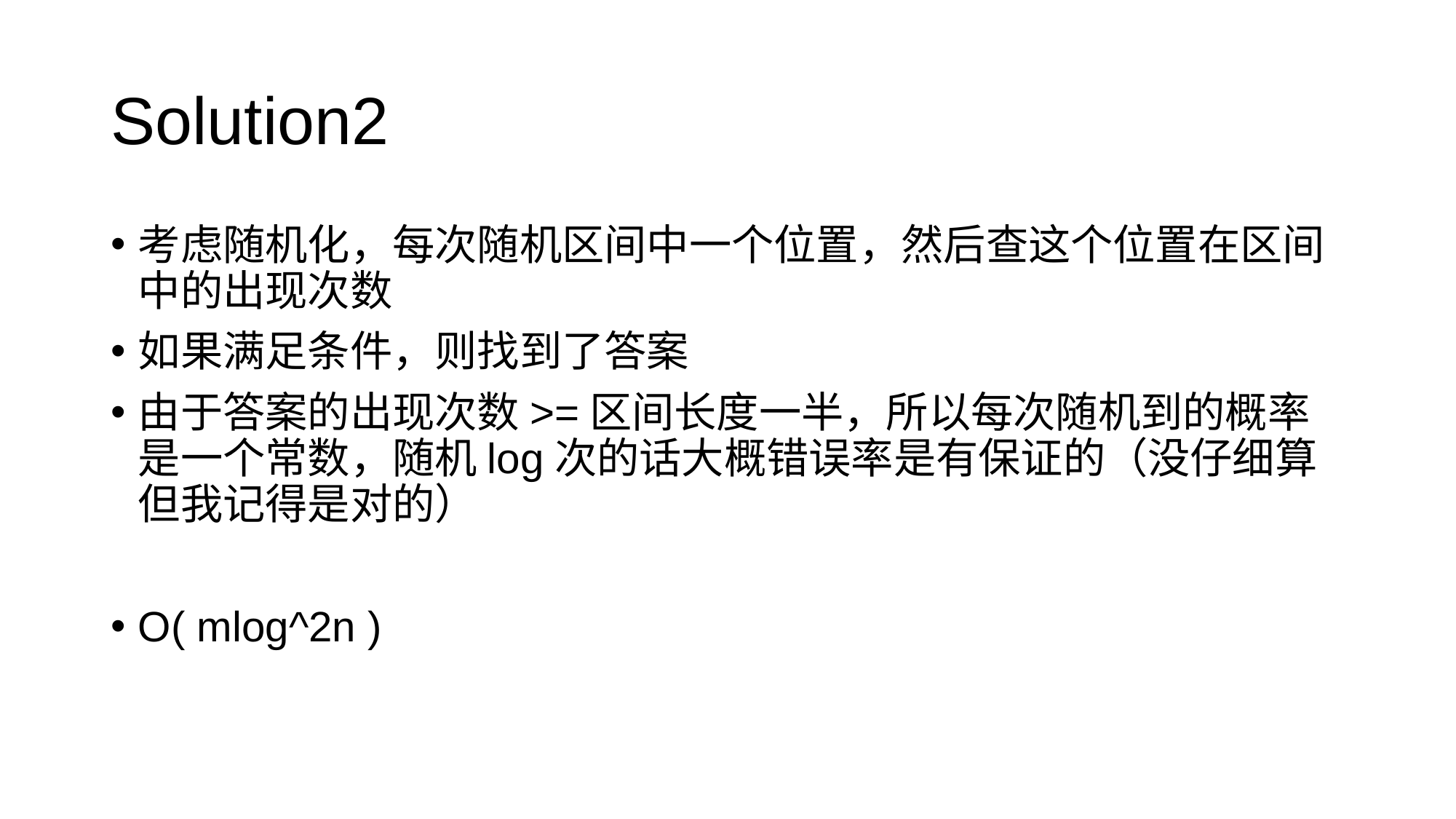

# Solution2
考虑随机化，每次随机区间中一个位置，然后查这个位置在区间中的出现次数
如果满足条件，则找到了答案
由于答案的出现次数>=区间长度一半，所以每次随机到的概率是一个常数，随机log次的话大概错误率是有保证的（没仔细算但我记得是对的）

O( mlog^2n )